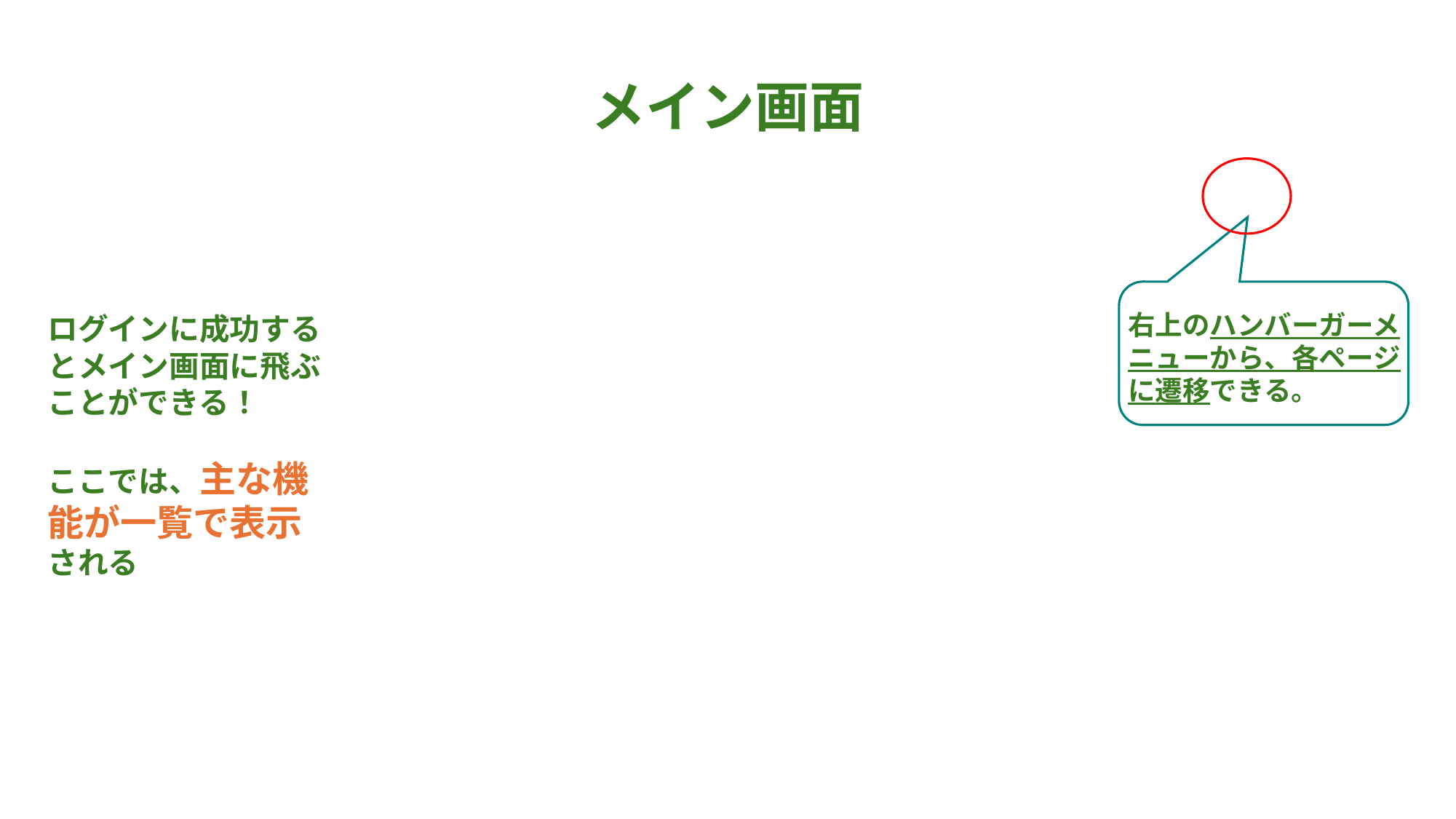

メイン画面

右上のハンバーガーメニューから、各ページに遷移できる。

ログインに成功するとメイン画面に飛ぶことができる！

ここでは、主な機能が一覧で表示
される